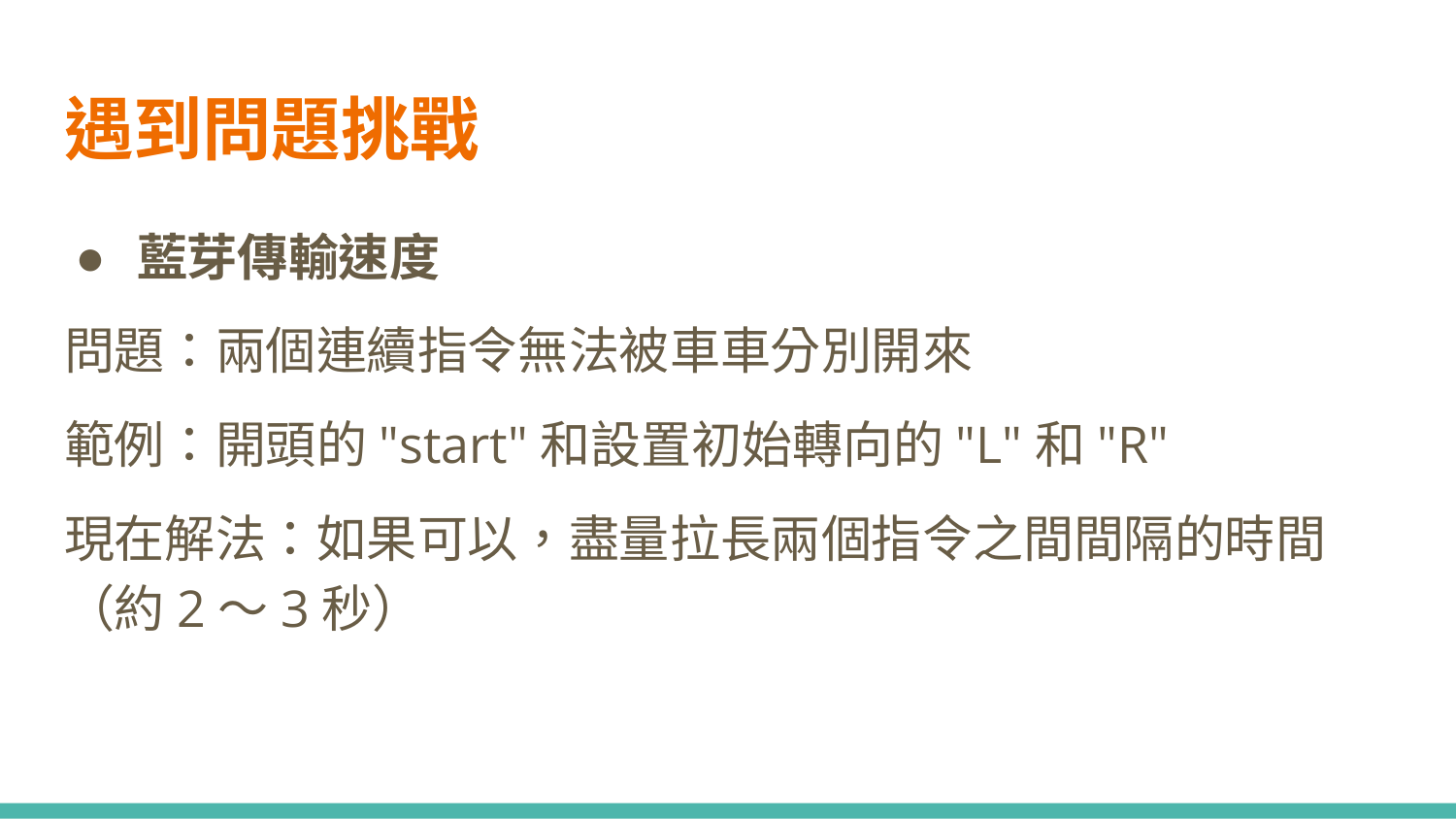

# 遇到問題挑戰

藍芽傳輸速度
問題：兩個連續指令無法被車車分別開來
範例：開頭的"start"和設置初始轉向的"L"和"R"
現在解法：如果可以，盡量拉長兩個指令之間間隔的時間（約2～3秒）